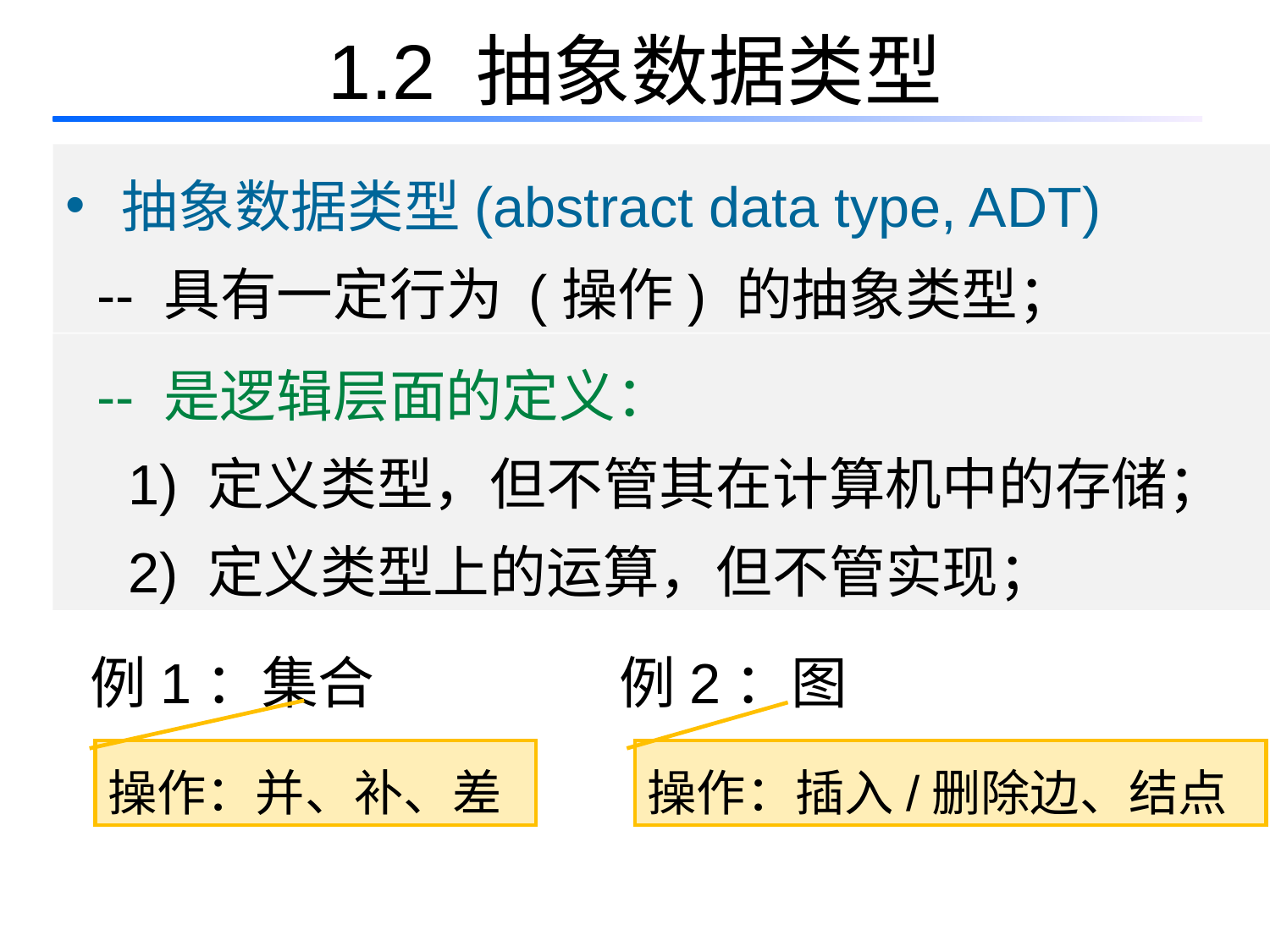

# 1.2 抽象数据类型

 抽象数据类型(abstract data type, ADT)
  -- 具有一定行为 (操作) 的抽象类型；
  -- 是逻辑层面的定义：
    1) 定义类型，但不管其在计算机中的存储；
    2) 定义类型上的运算，但不管实现；
例1：集合
例2：图
操作：并、补、差
操作：插入/删除边、结点